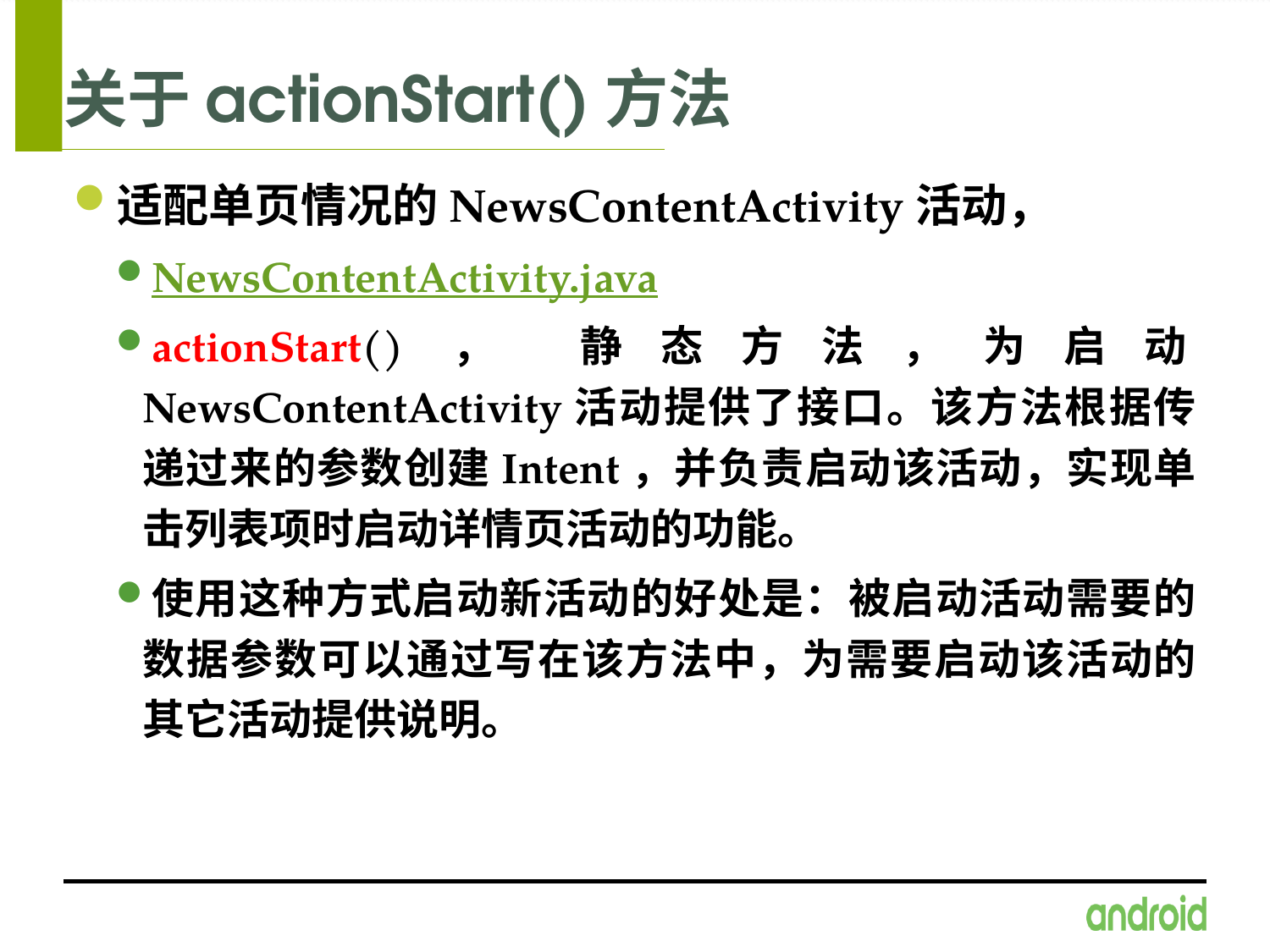

# 关于actionStart()方法
适配单页情况的NewsContentActivity活动，
NewsContentActivity.java
actionStart()， 静态方法，为启动NewsContentActivity活动提供了接口。该方法根据传递过来的参数创建Intent，并负责启动该活动，实现单击列表项时启动详情页活动的功能。
使用这种方式启动新活动的好处是：被启动活动需要的数据参数可以通过写在该方法中，为需要启动该活动的其它活动提供说明。